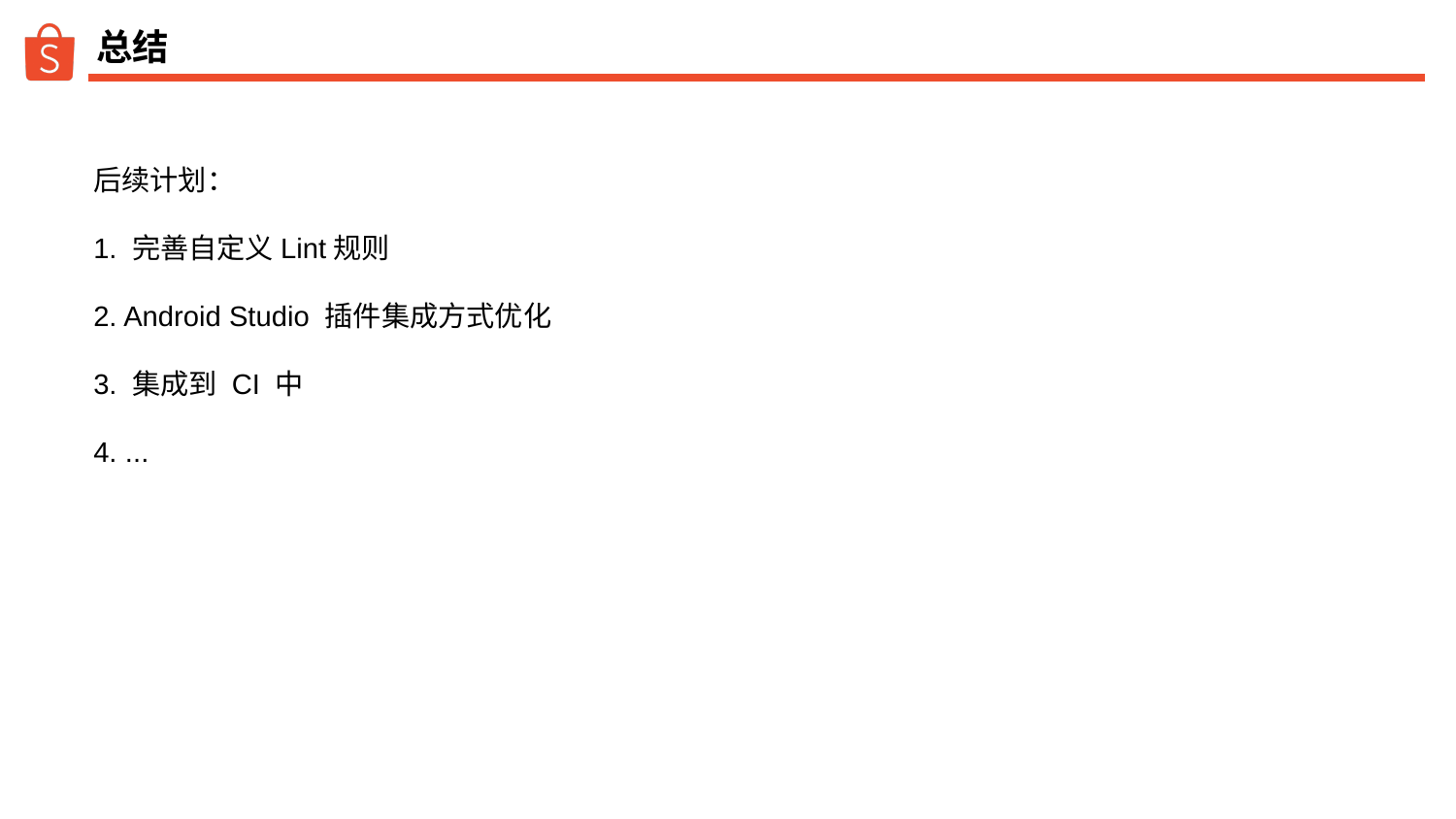

# 总结
后续计划：

1. 完善自定义Lint规则

2. Android Studio 插件集成方式优化

3. 集成到 CI 中

4. ...